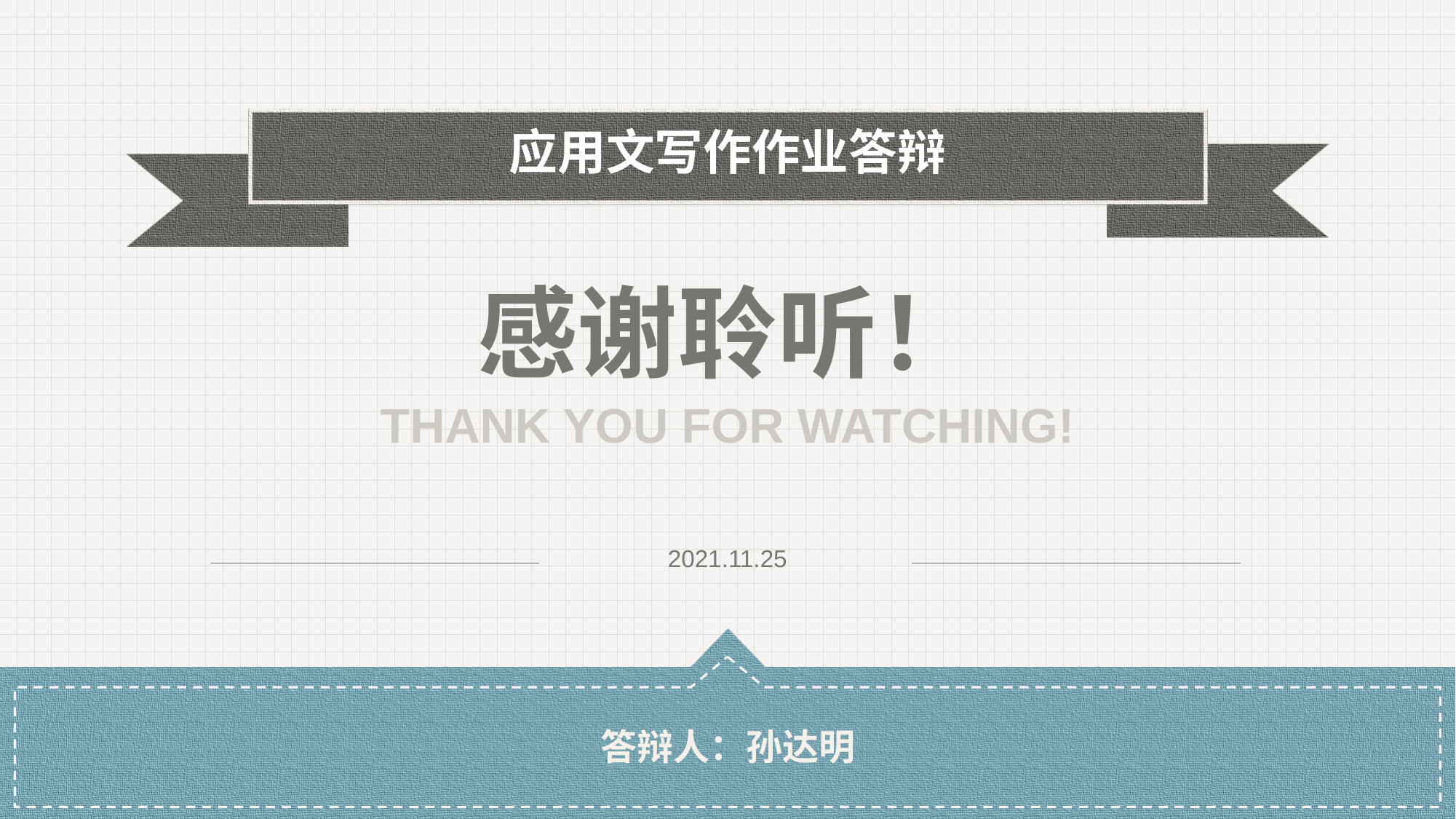

应用文写作作业答辩
感谢聆听！
THANK YOU FOR WATCHING!
2021.11.25
答辩人：孙达明